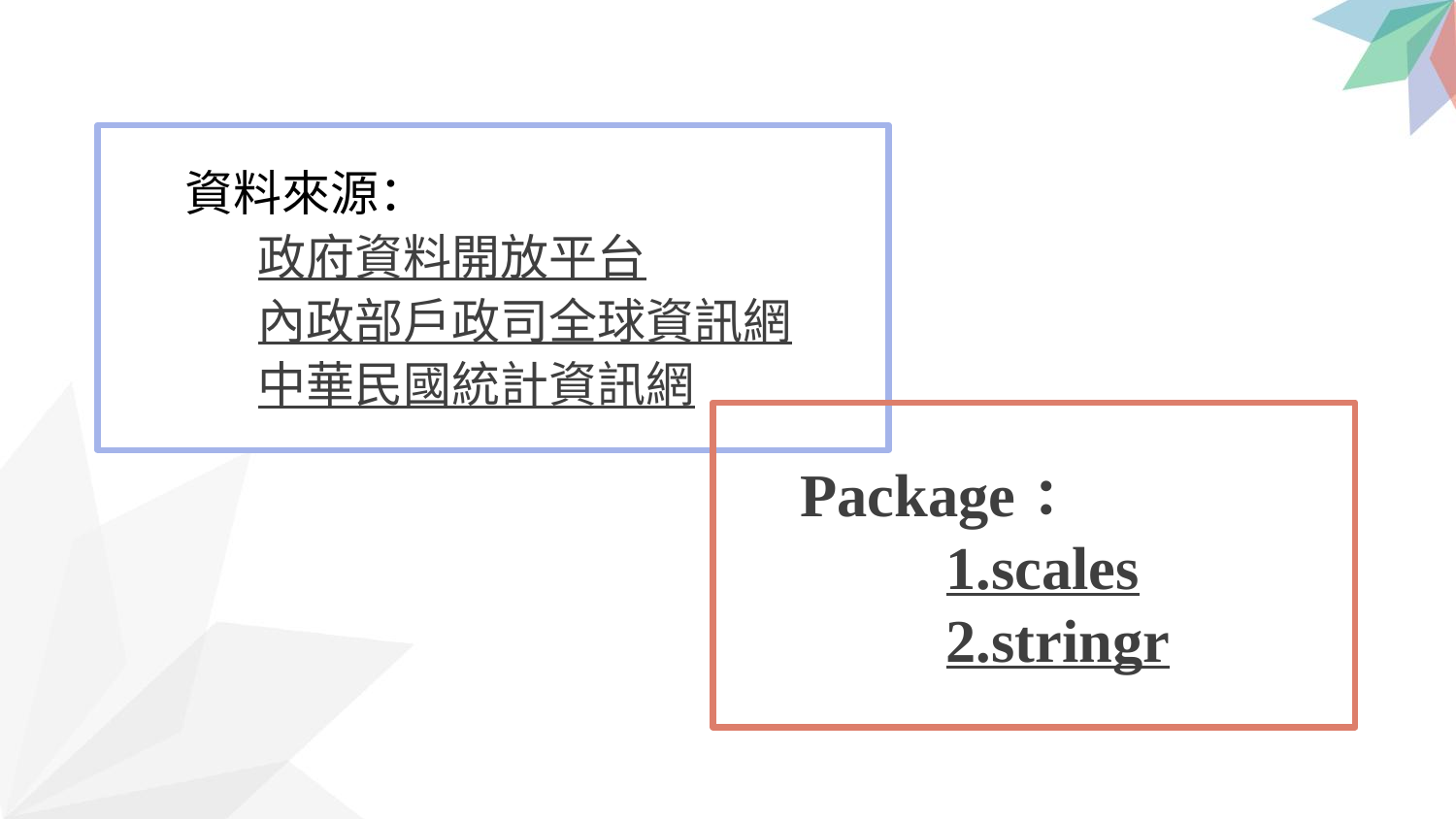

資料來源：
政府資料開放平台
內政部戶政司全球資訊網
中華民國統計資訊網
Package：
1.scales
2.stringr